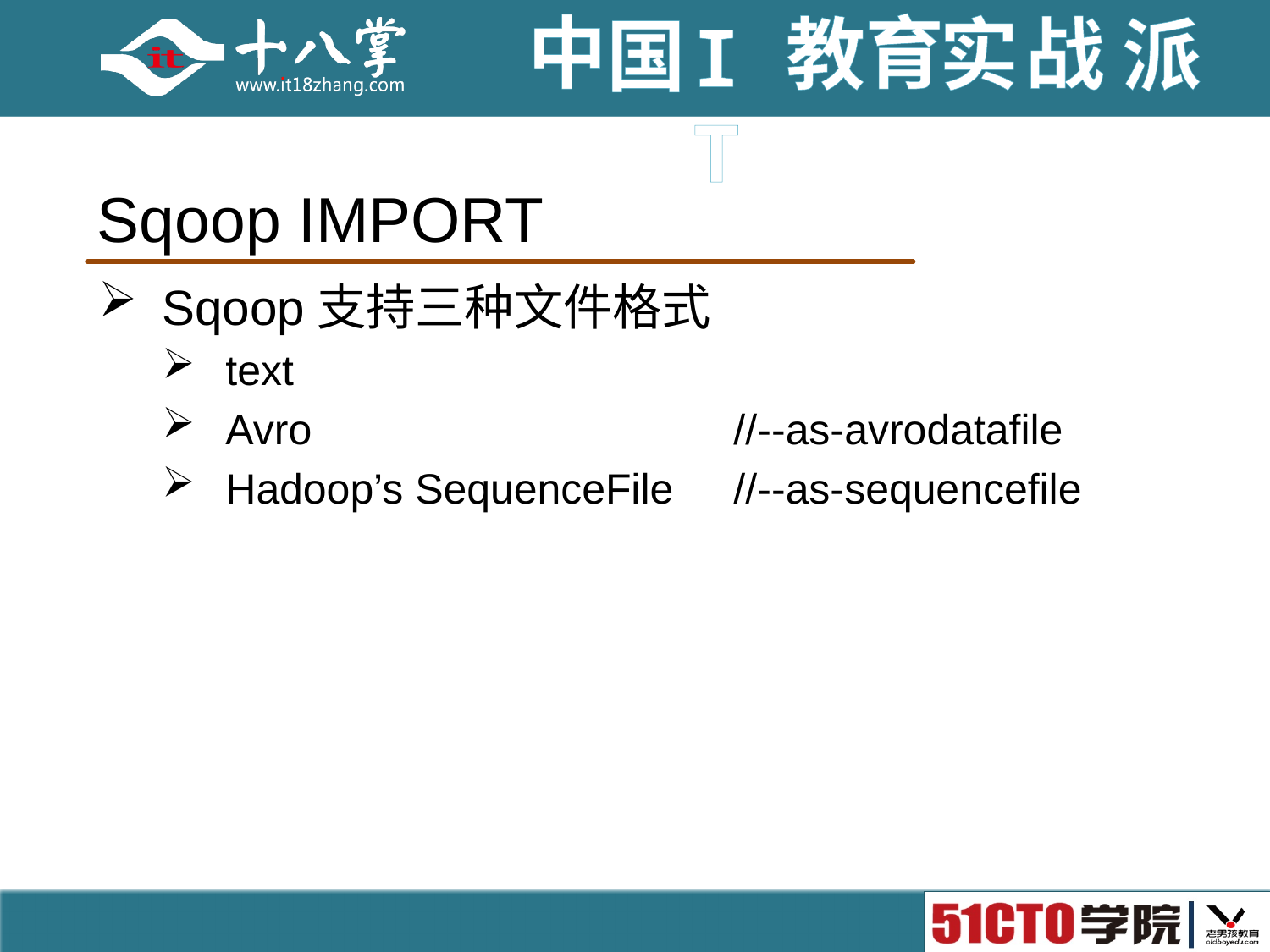

# Sqoop IMPORT
Sqoop支持三种文件格式
text
Avro				//--as-avrodatafile
Hadoop’s SequenceFile	//--as-sequencefile